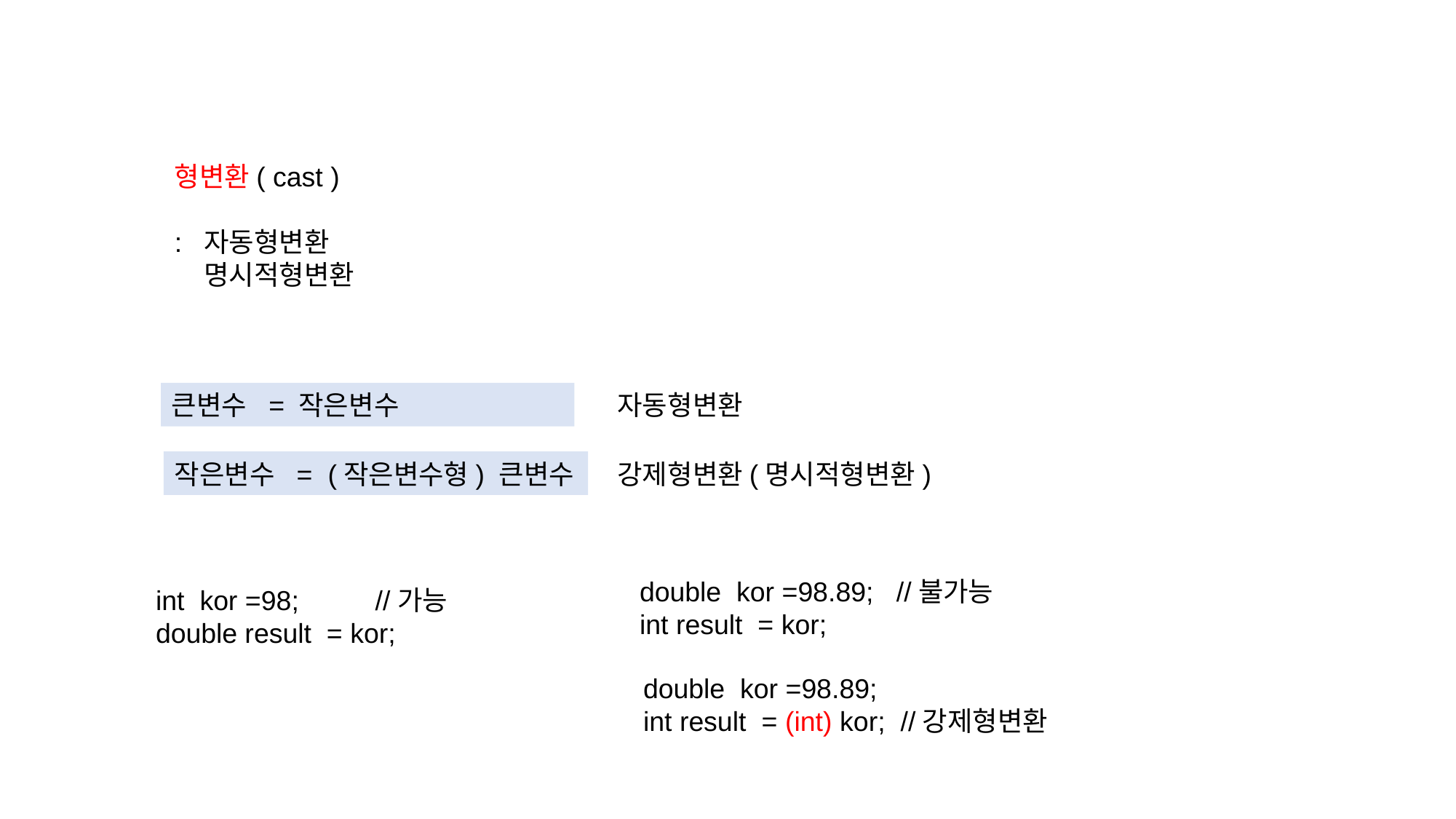

형변환( cast )

:  자동형변환
   명시적형변환
큰변수  = 작은변수
자동형변환
작은변수  =  (작은변수형) 큰변수
강제형변환(명시적형변환)
double  kor =98.89;   //불가능
int result  = kor;

int  kor =98;          //가능
double result  = kor;

double  kor =98.89;
int result  = (int) kor;  //강제형변환